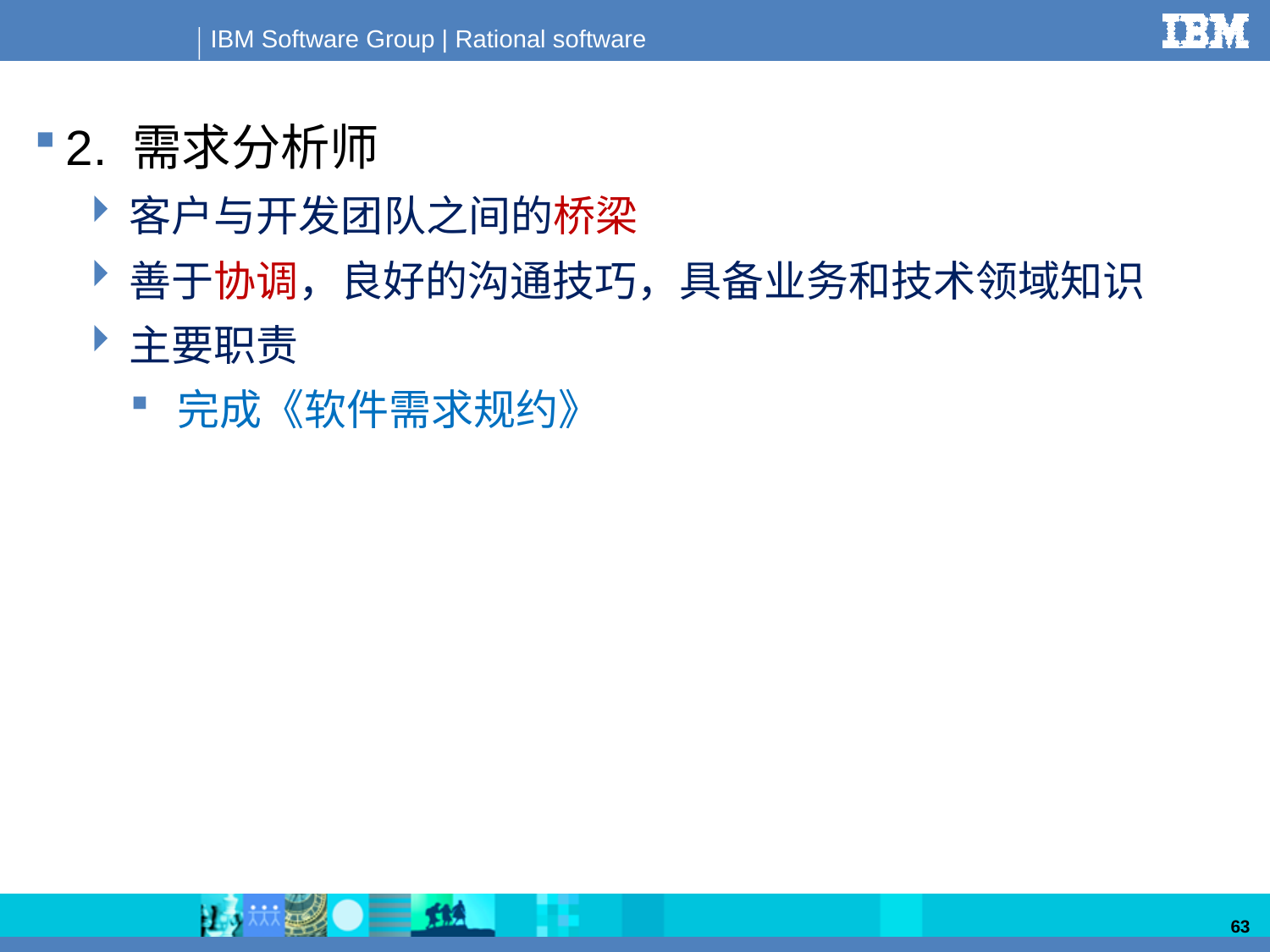

2. 需求分析师
客户与开发团队之间的桥梁
善于协调，良好的沟通技巧，具备业务和技术领域知识
主要职责
完成《软件需求规约》

63